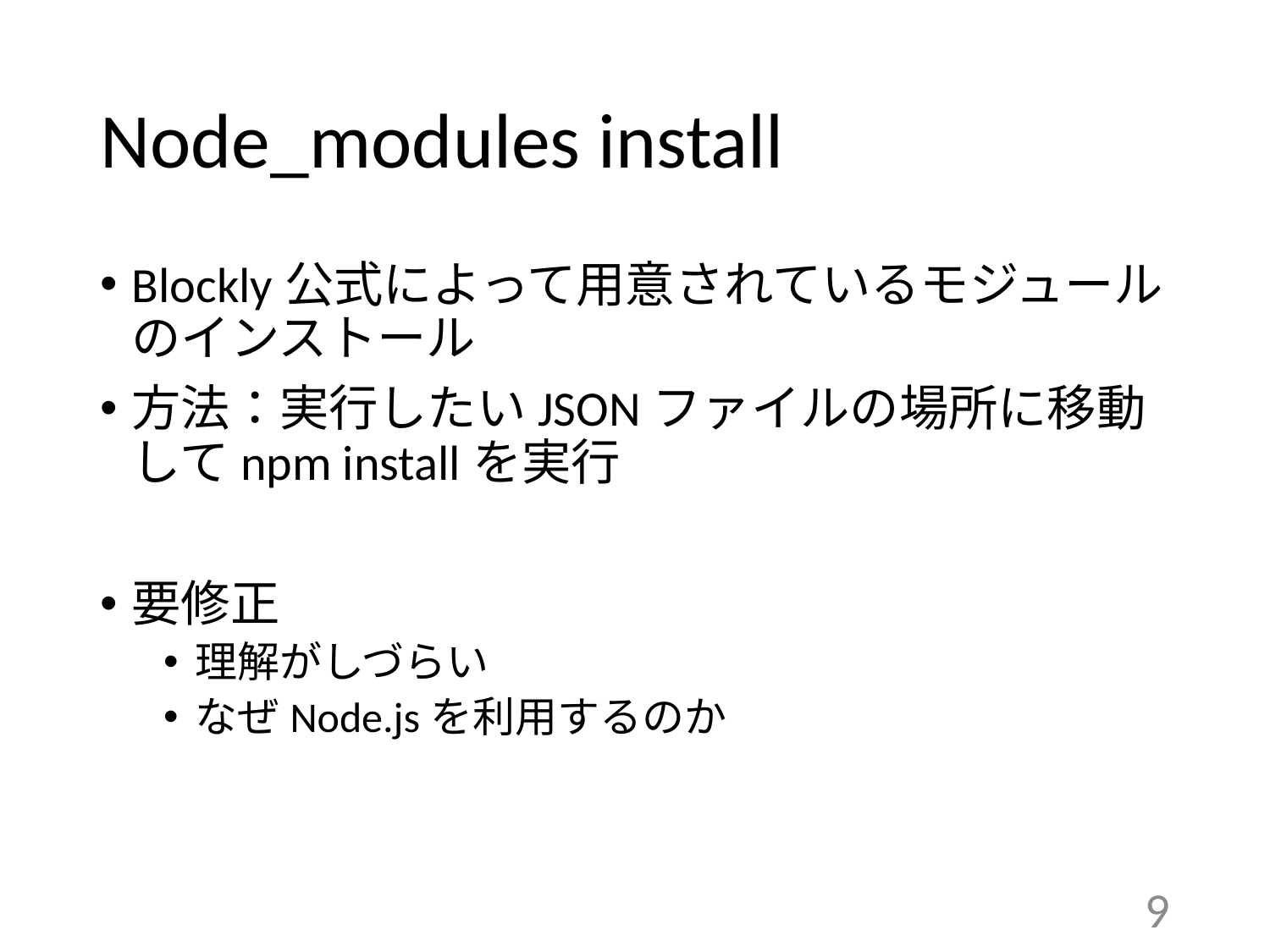

# Node_modules install
Blockly公式によって用意されているモジュールのインストール
方法：実行したいJSONファイルの場所に移動してnpm installを実行

要修正
理解がしづらい
なぜNode.jsを利用するのか
9